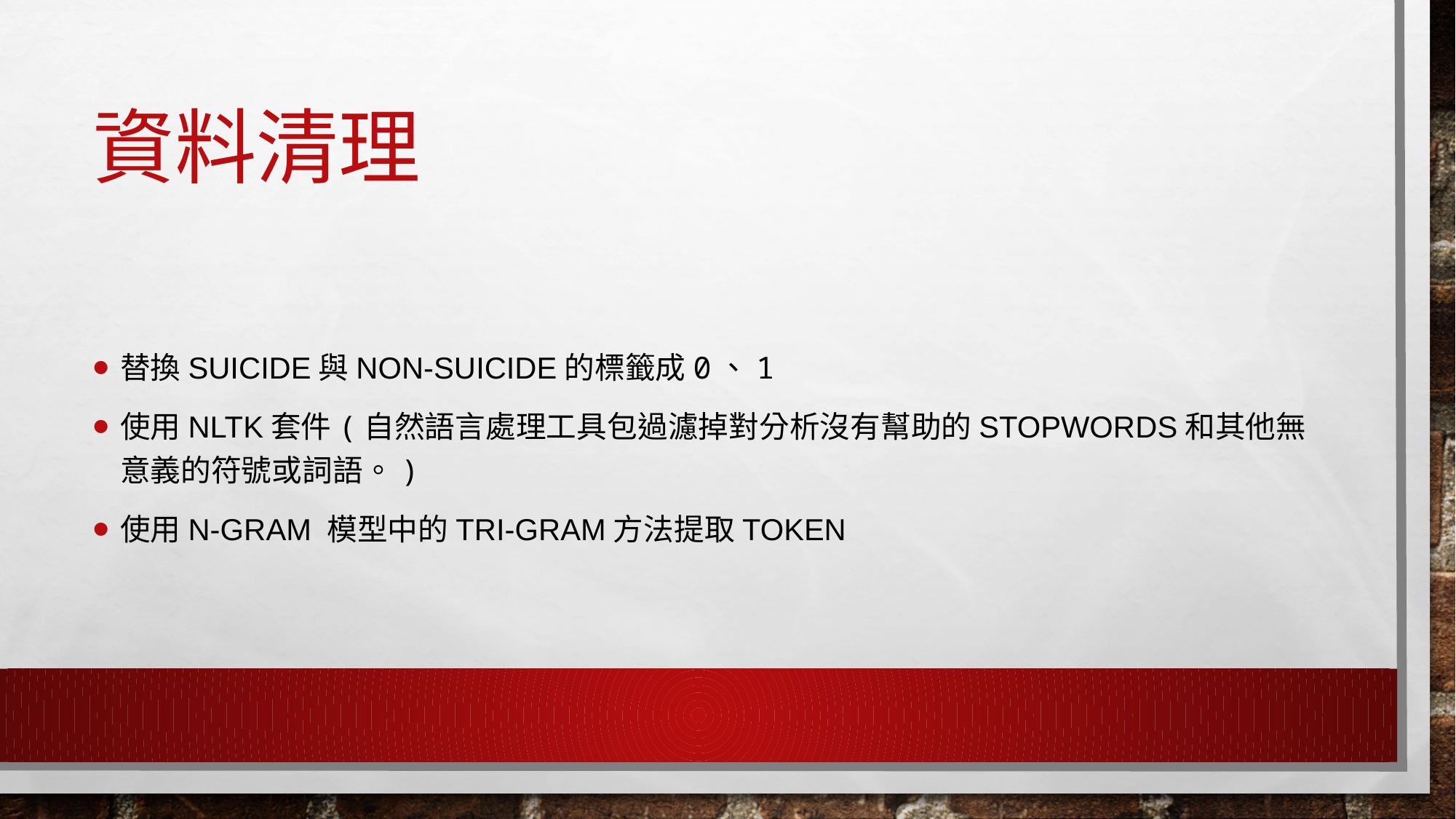

# 資料清理
替換suicide與non-suicide的標籤成0、1
使用NLTK套件(自然語言處理工具包過濾掉對分析沒有幫助的stopwords和其他無意義的符號或詞語。)
使用N-gram 模型中的Tri-gram方法提取token